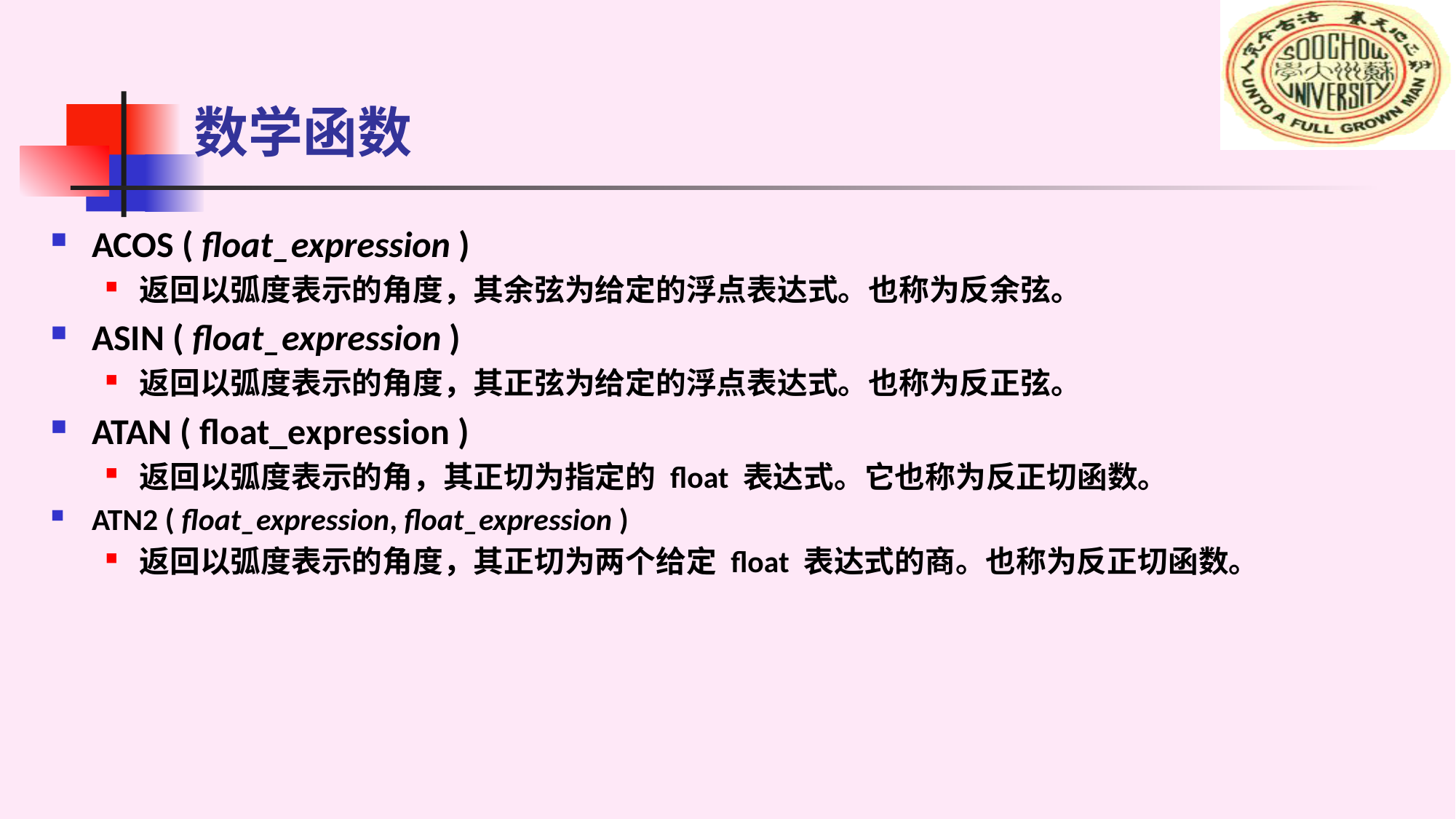

# 数学函数
ACOS ( float_expression )
返回以弧度表示的角度，其余弦为给定的浮点表达式。也称为反余弦。
ASIN ( float_expression )
返回以弧度表示的角度，其正弦为给定的浮点表达式。也称为反正弦。
ATAN ( float_expression )
返回以弧度表示的角，其正切为指定的 float 表达式。它也称为反正切函数。
ATN2 ( float_expression, float_expression )
返回以弧度表示的角度，其正切为两个给定 float 表达式的商。也称为反正切函数。